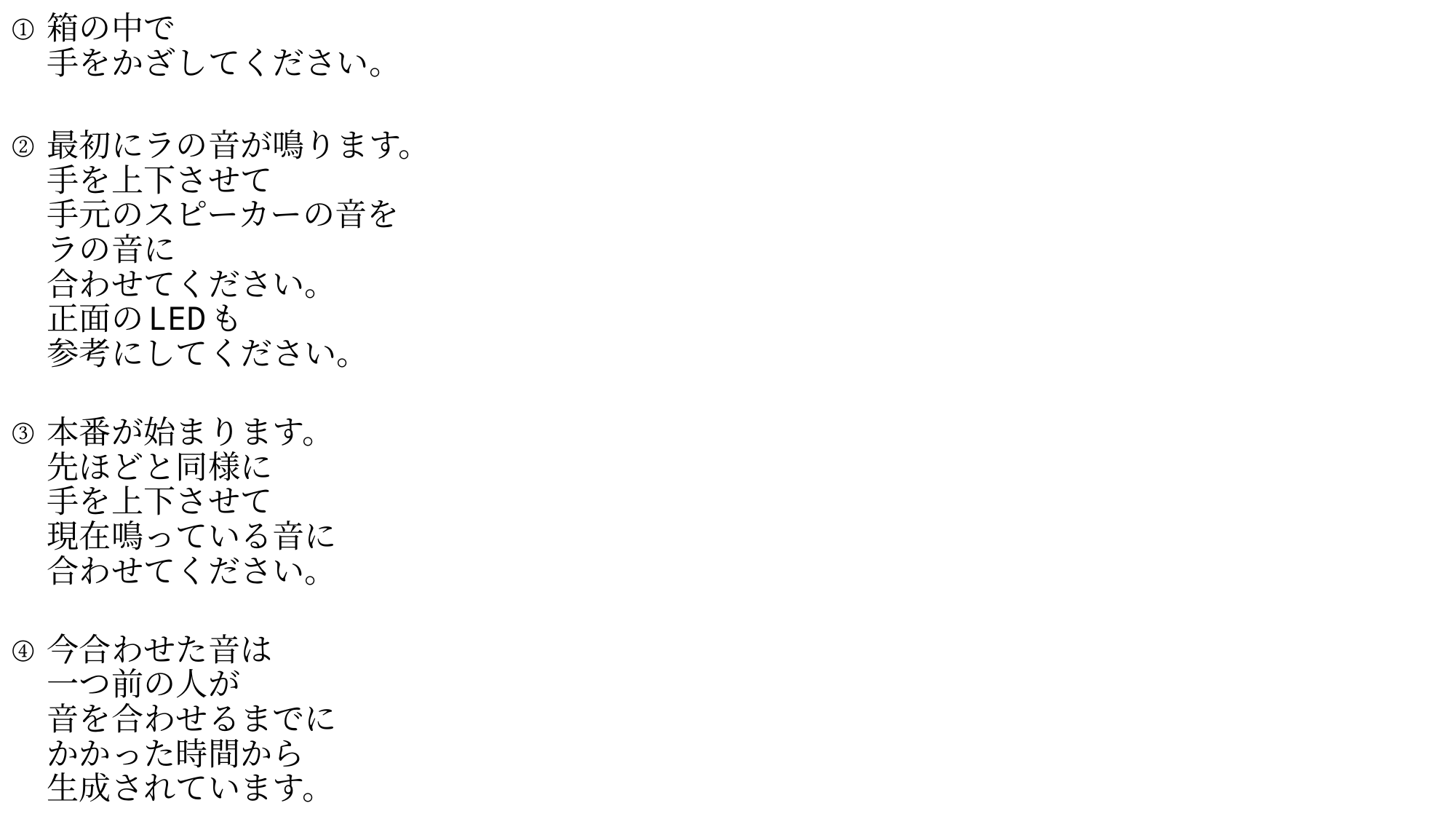

箱の中で
手をかざしてください。
最初にラの音が鳴ります。
手を上下させて
手元のスピーカーの音を
ラの音に
合わせてください。
正面のLEDも
参考にしてください。
本番が始まります。
先ほどと同様に
手を上下させて
現在鳴っている音に
合わせてください。
今合わせた音は
一つ前の人が
音を合わせるまでに
かかった時間から
生成されています。